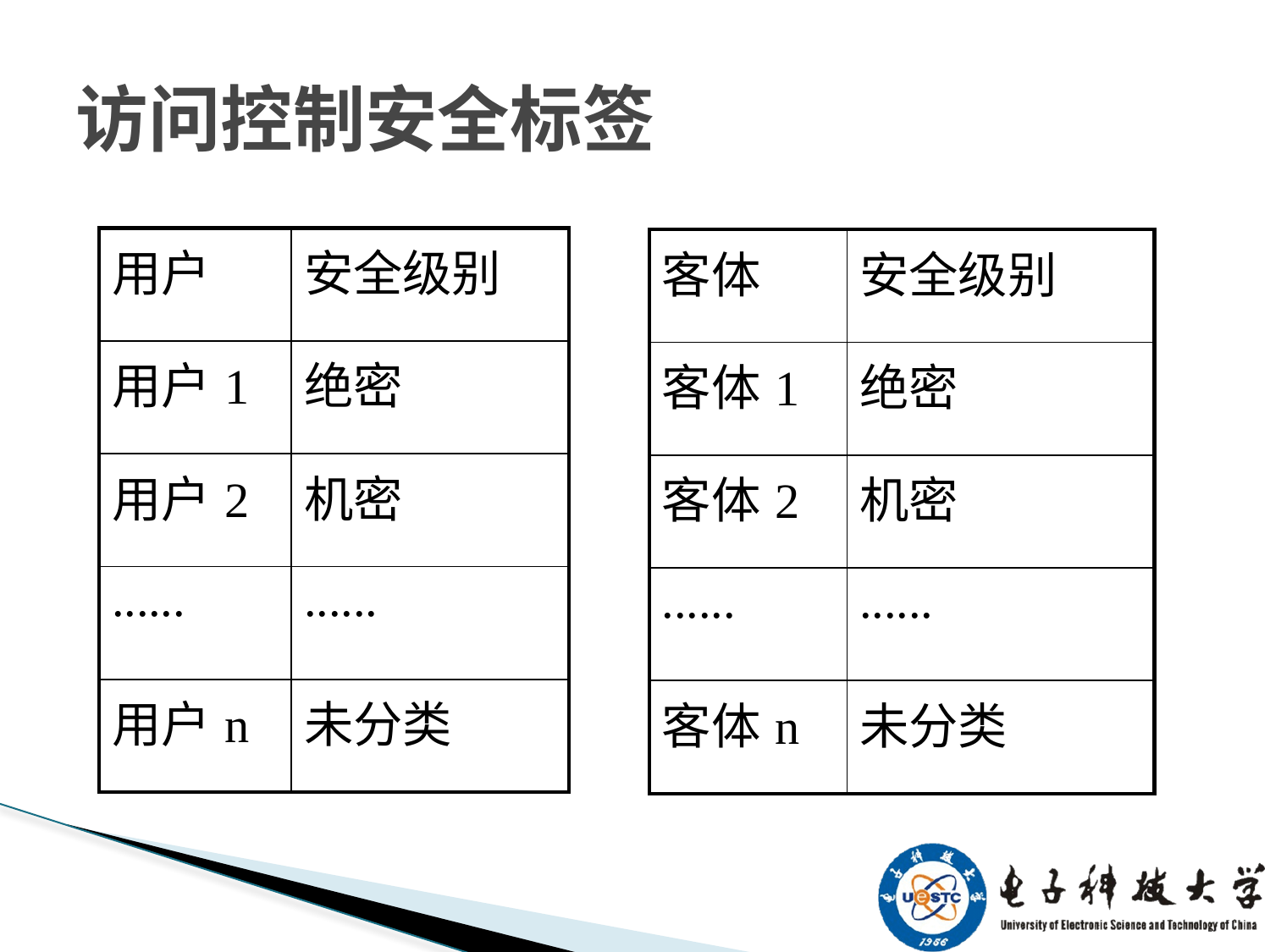

# 访问控制安全标签
| 用户 | 安全级别 |
| --- | --- |
| 用户1 | 绝密 |
| 用户2 | 机密 |
| ...... | ...... |
| 用户n | 未分类 |
| 客体 | 安全级别 |
| --- | --- |
| 客体1 | 绝密 |
| 客体2 | 机密 |
| ...... | ...... |
| 客体n | 未分类 |